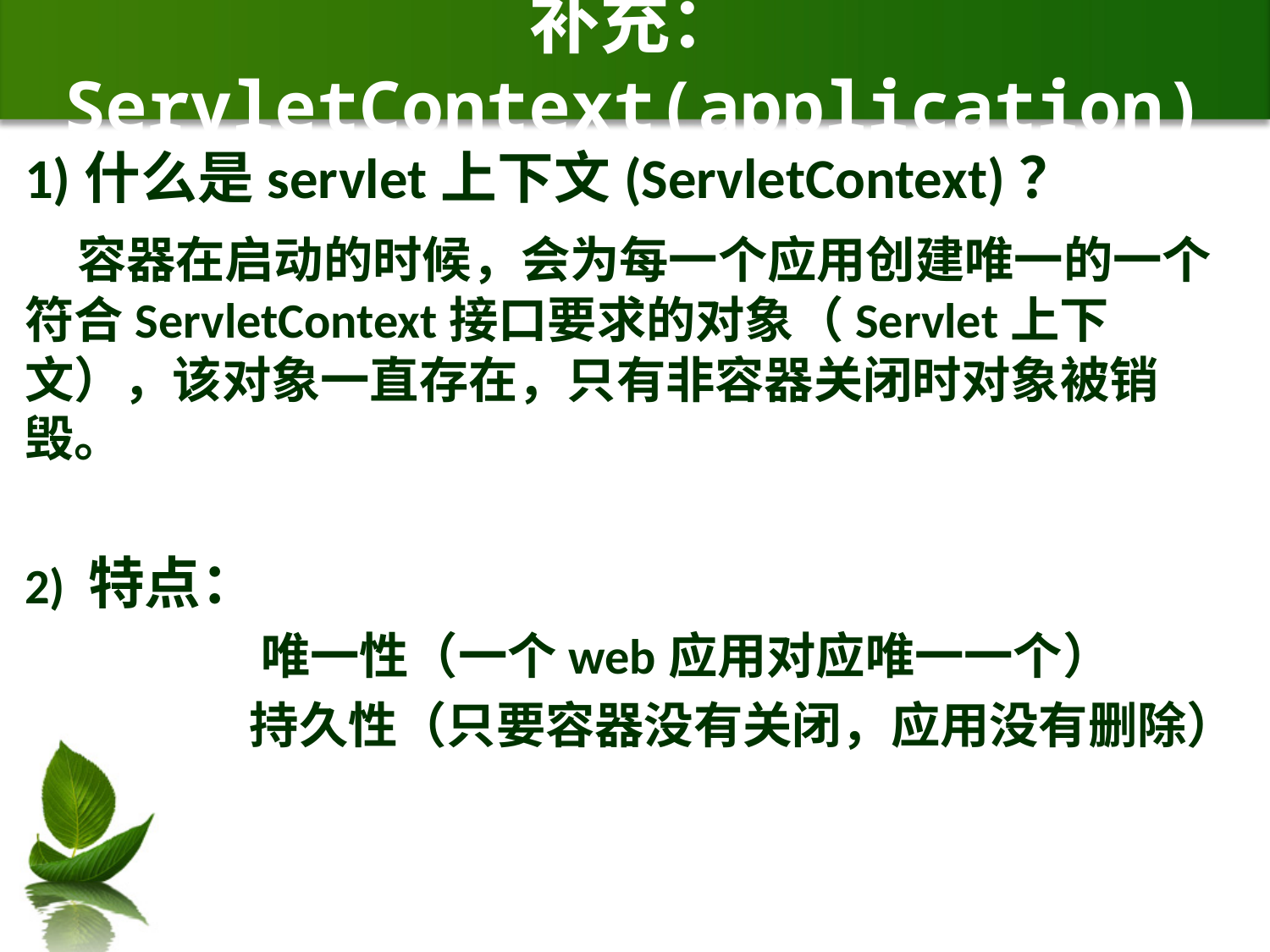

# 补充： ServletContext(application)
1)什么是servlet上下文(ServletContext)？
   容器在启动的时候，会为每一个应用创建唯一的一个符合ServletContext接口要求的对象（Servlet上下文），该对象一直存在，只有非容器关闭时对象被销毁。

2) 特点：
                    唯一性（一个web应用对应唯一一个）
                   持久性（只要容器没有关闭，应用没有删除）